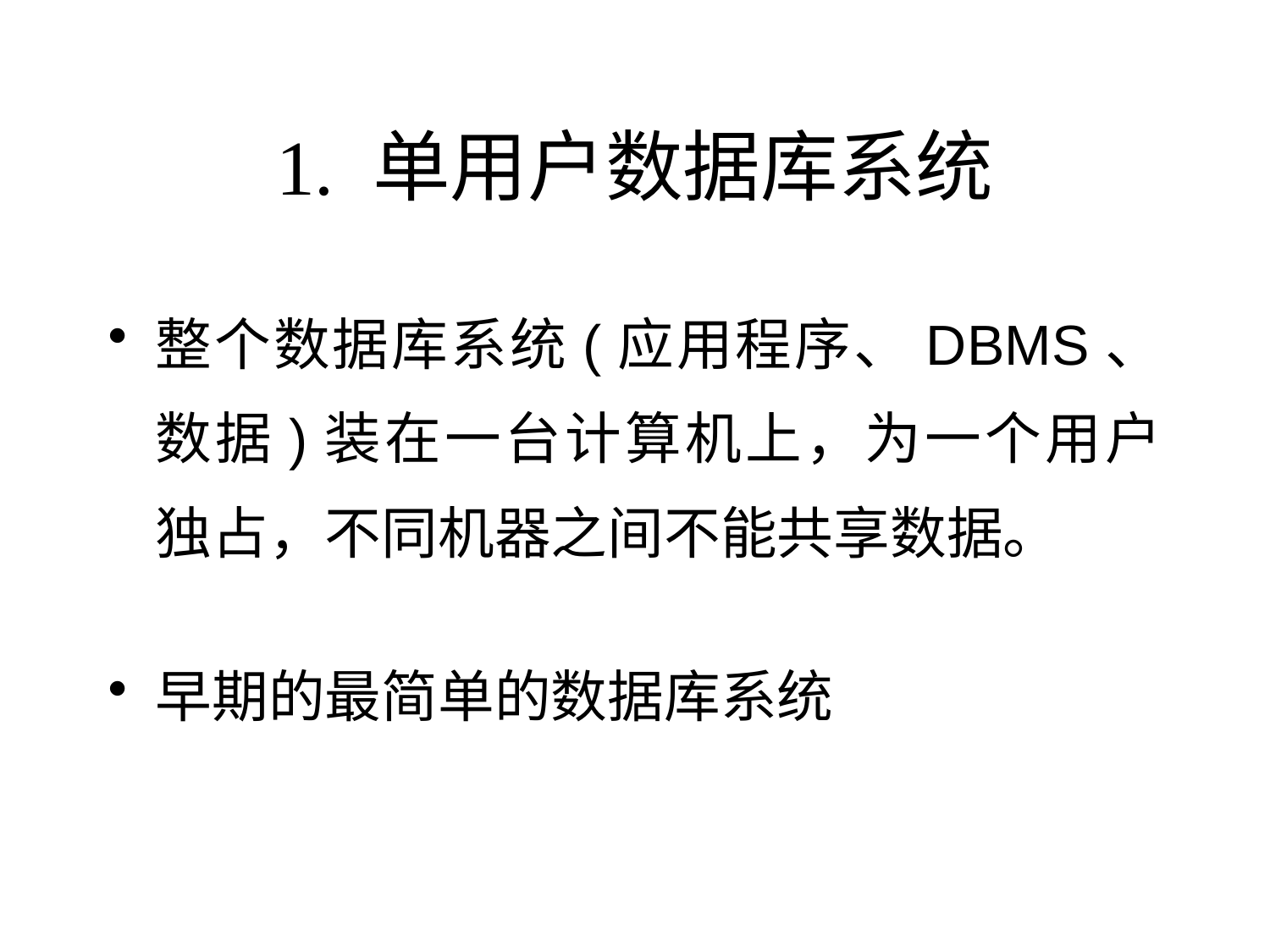

# 1. 单用户数据库系统
整个数据库系统(应用程序、DBMS、数据)装在一台计算机上，为一个用户独占，不同机器之间不能共享数据。

早期的最简单的数据库系统